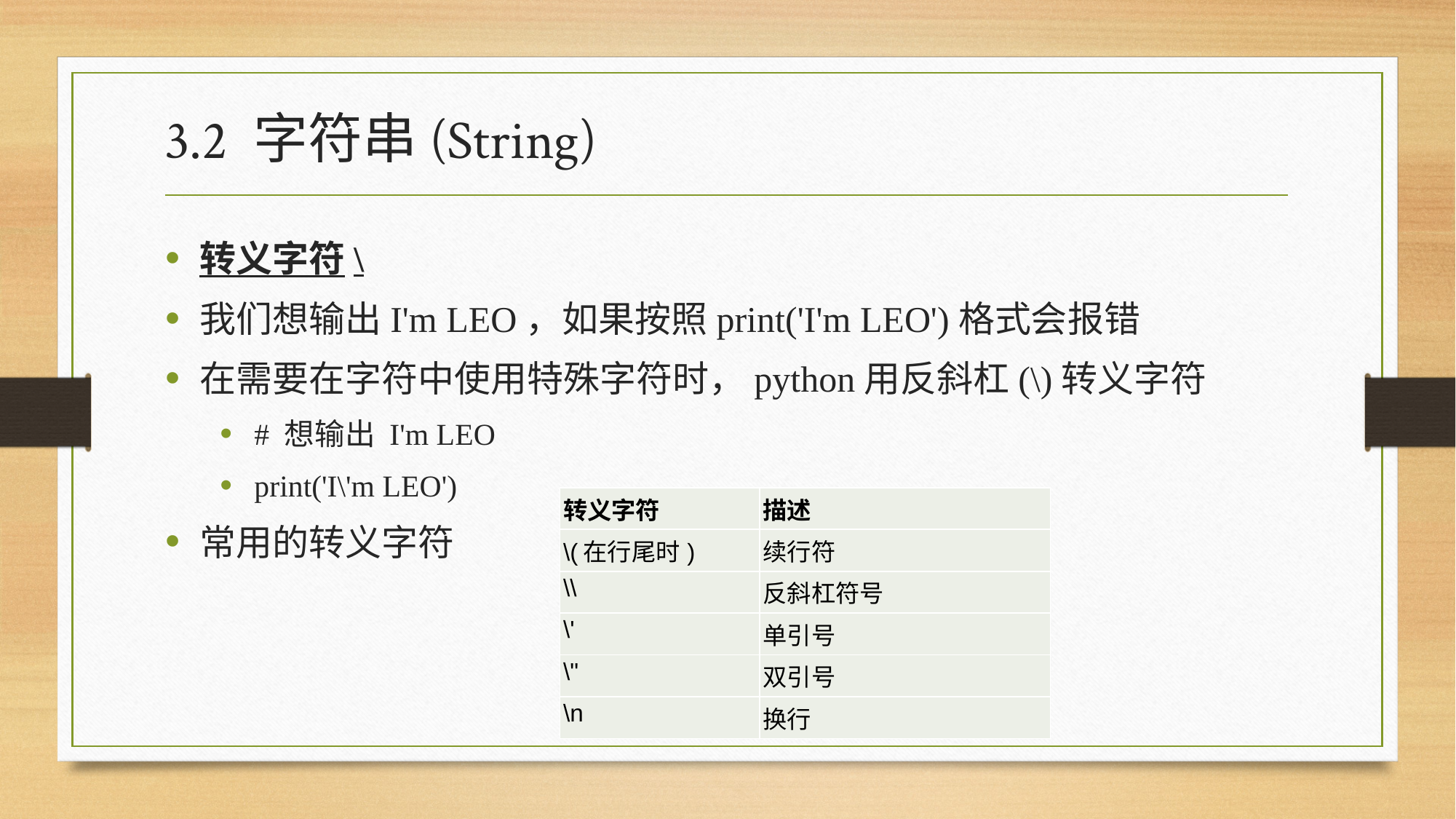

# 3.2 字符串(String)
转义字符\
我们想输出I'm LEO，如果按照print('I'm LEO')格式会报错
在需要在字符中使用特殊字符时，python用反斜杠(\)转义字符
# 想输出 I'm LEO
print('I\'m LEO')
常用的转义字符
| 转义字符 | 描述 |
| --- | --- |
| \(在行尾时) | 续行符 |
| \\ | 反斜杠符号 |
| \' | 单引号 |
| \" | 双引号 |
| \n | 换行 |